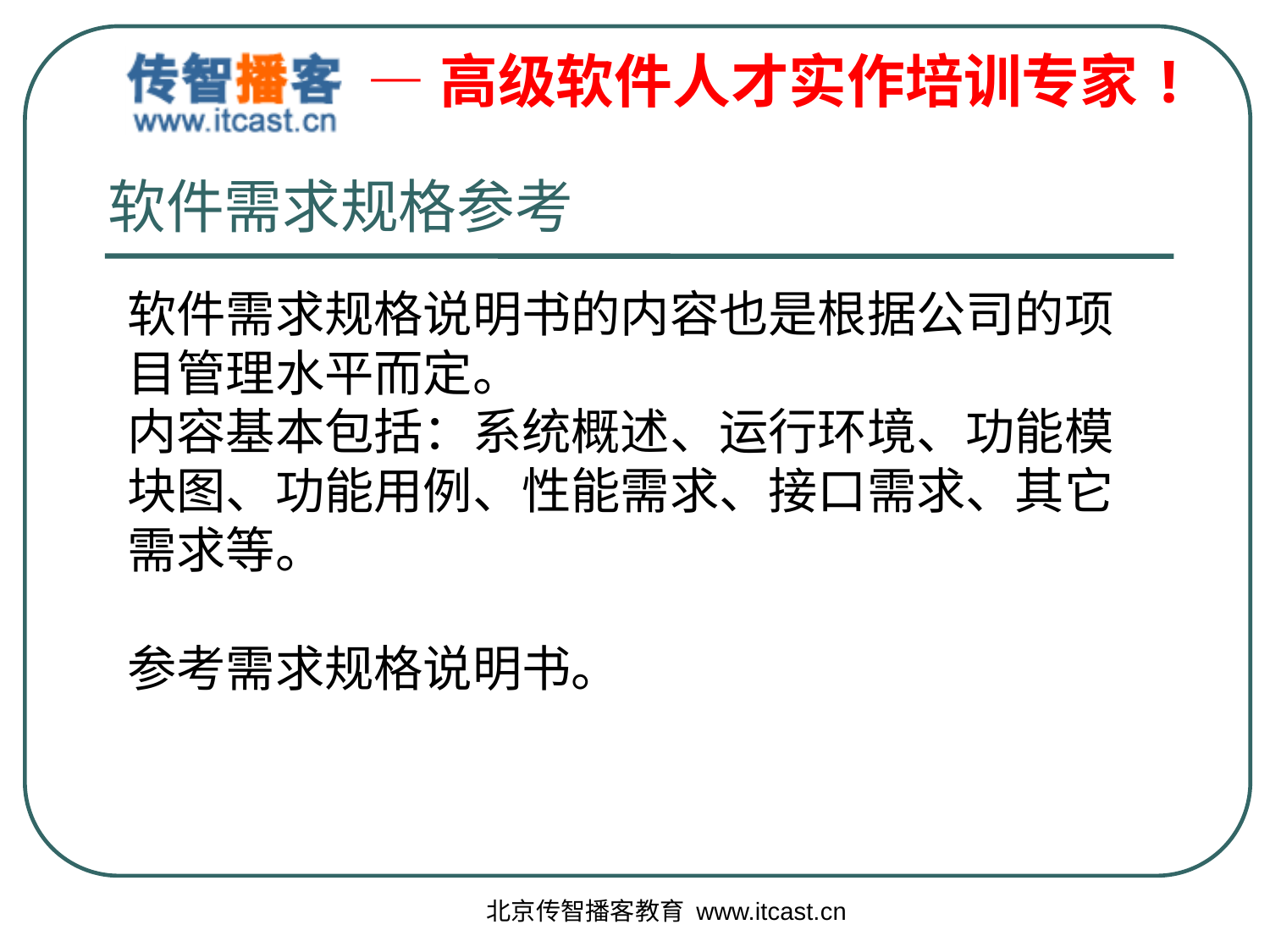

# 软件需求规格参考
软件需求规格说明书的内容也是根据公司的项目管理水平而定。
内容基本包括：系统概述、运行环境、功能模块图、功能用例、性能需求、接口需求、其它需求等。

参考需求规格说明书。
北京传智播客教育 www.itcast.cn